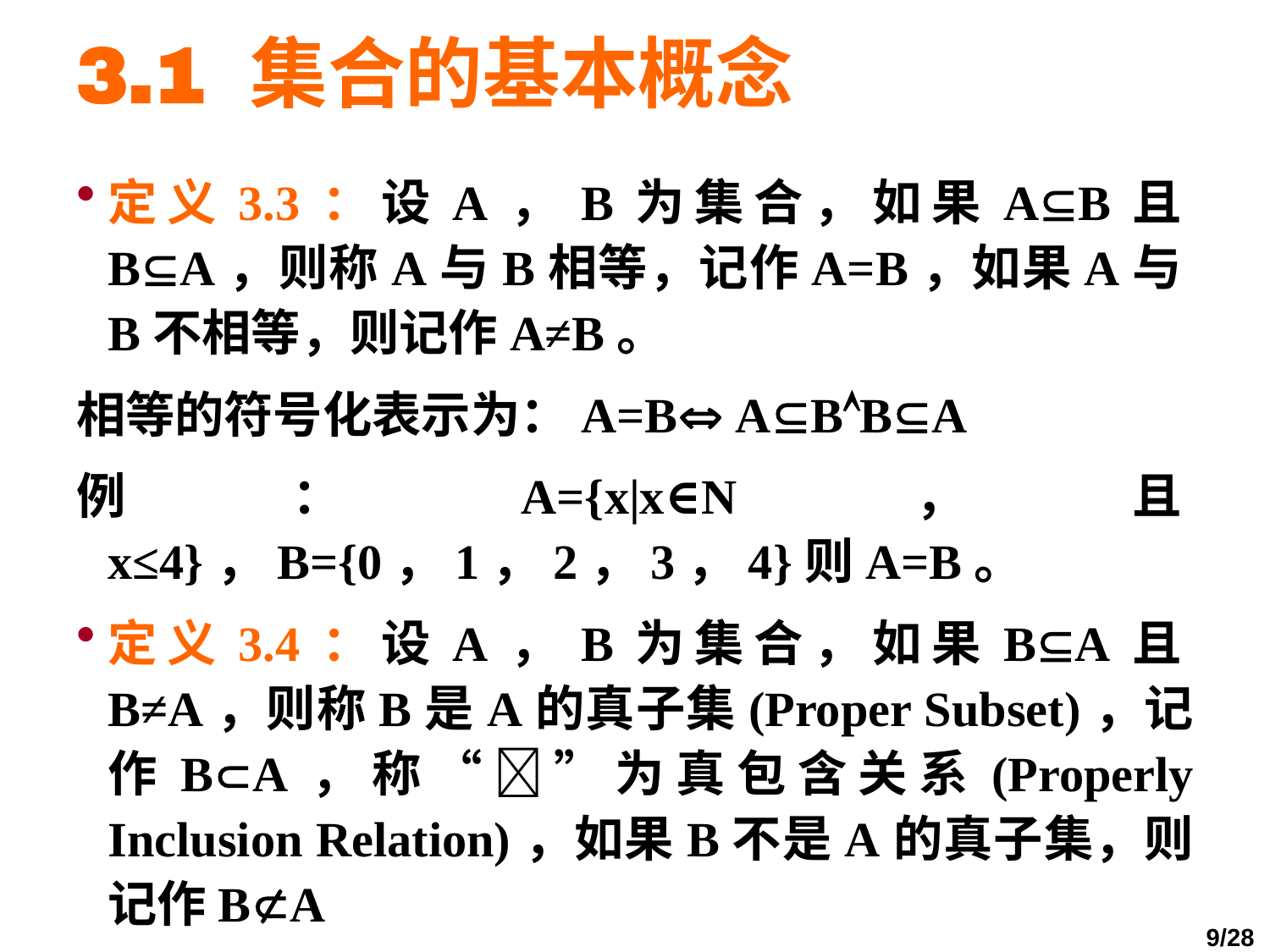

# 3.1 集合的基本概念
定义3.3：设A，B为集合，如果A⊆B且B⊆A，则称A与B相等，记作A=B，如果A与B不相等，则记作A≠B。
相等的符号化表示为：A=B⇔ A⊆B∧B⊆A
例：A={x|x∈N，且x≤4}，B={0，1，2，3，4}则A=B。
定义3.4：设A，B为集合，如果B⊆A且B≠A，则称B是A的真子集(Proper Subset)，记作B⊂A，称“⊂”为真包含关系(Properly Inclusion Relation)，如果B不是A的真子集，则记作B⊄A